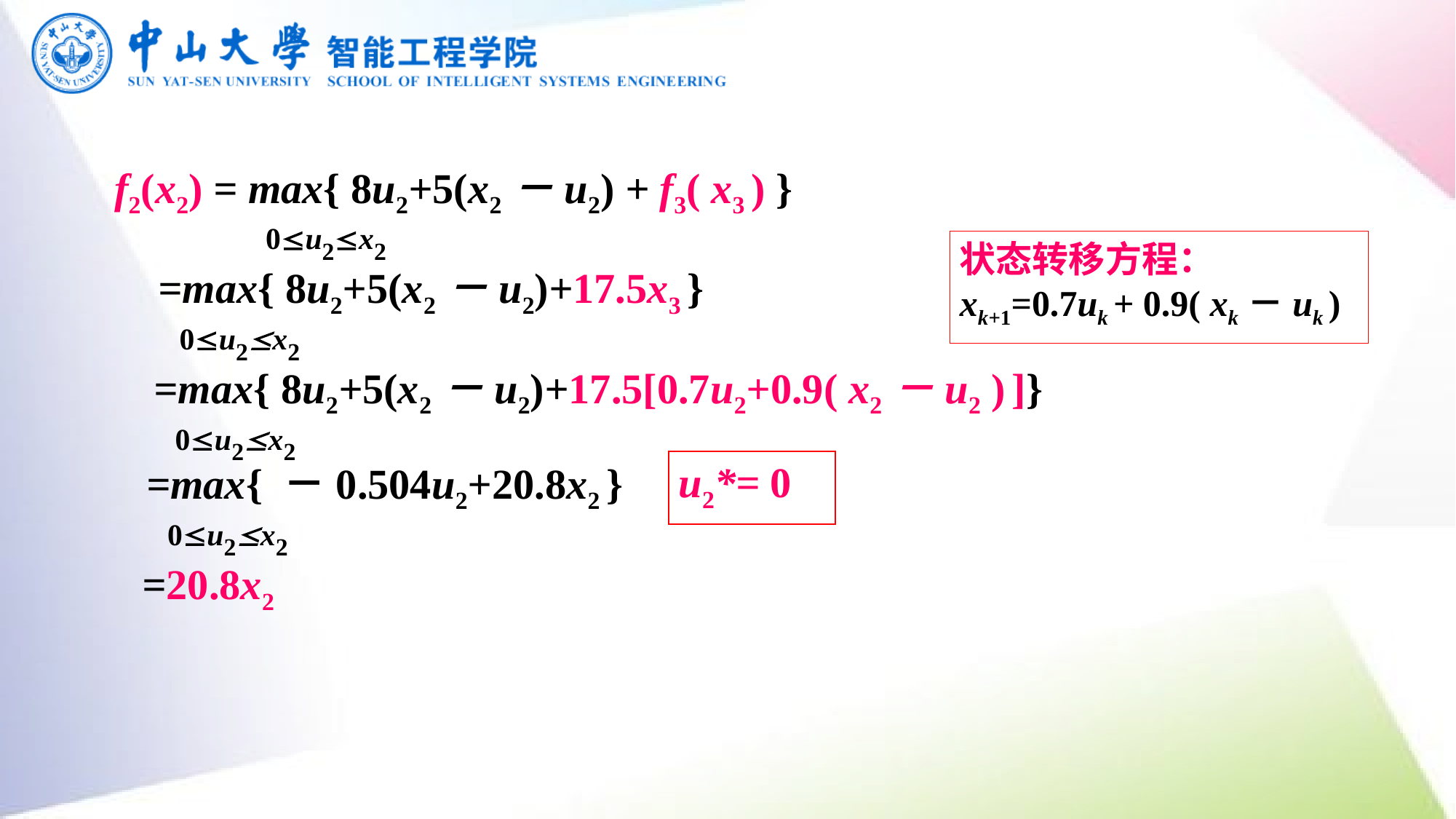

f2(x2) = max{ 8u2+5(x2－u2) + f3( x3 ) }
	    0≤u2≤x2
状态转移方程：
xk+1=0.7uk + 0.9( xk－uk )
=max{ 8u2+5(x2－u2)+17.5x3 }
  0≤u2≤x2
=max{ 8u2+5(x2－u2)+17.5[0.7u2+0.9( x2－u2 ) ]}
  0≤u2≤x2
u2*= 0
=max{ －0.504u2+20.8x2 }
  0≤u2≤x2
=20.8x2